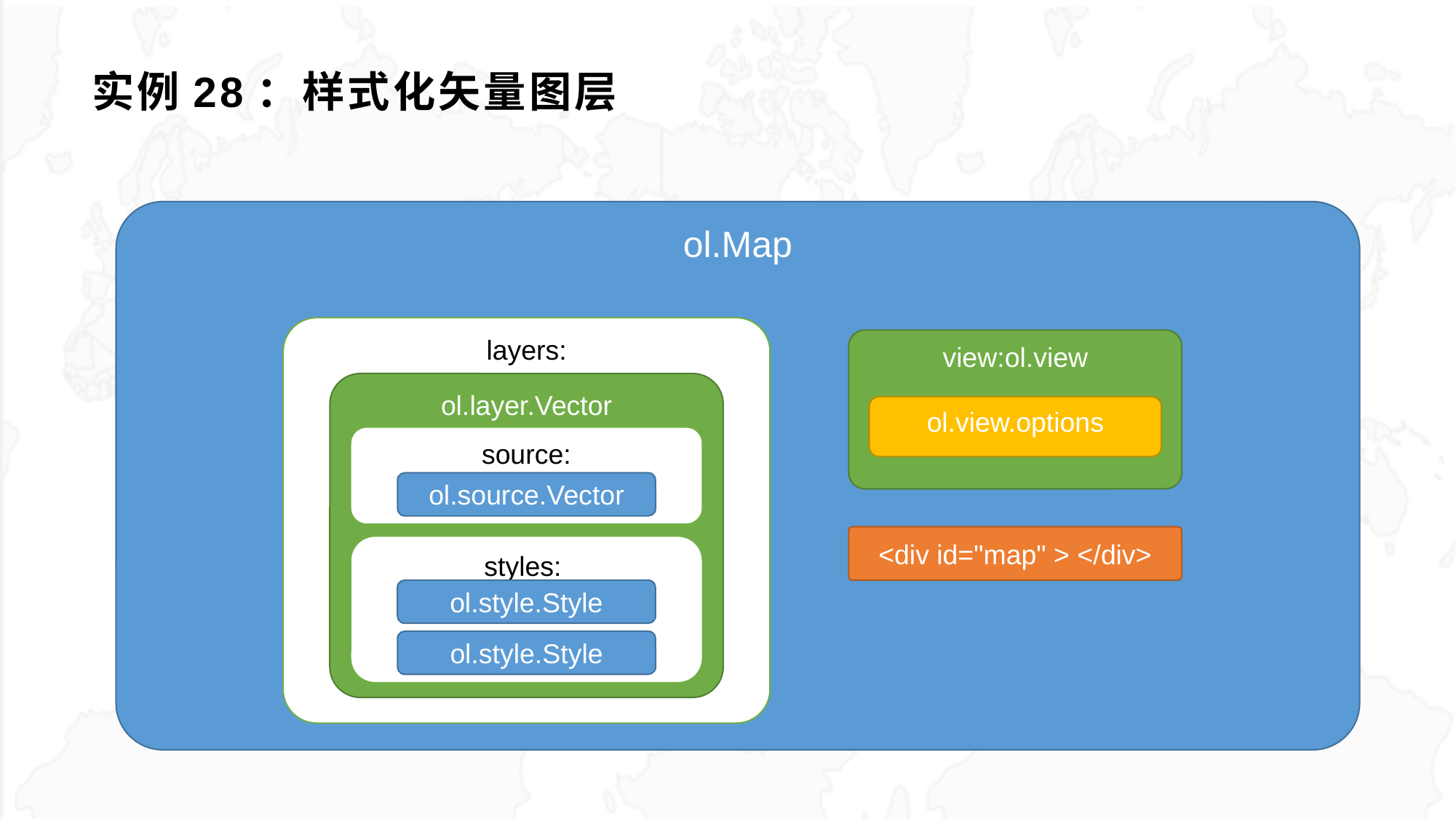

# 实例28：样式化矢量图层
ol.Map
layers:
view:ol.view
ol.view.options
ol.layer.Vector

source:
ol.source.Vector
<div id="map" > </div>
styles:
ol.style.Style
ol.style.Style